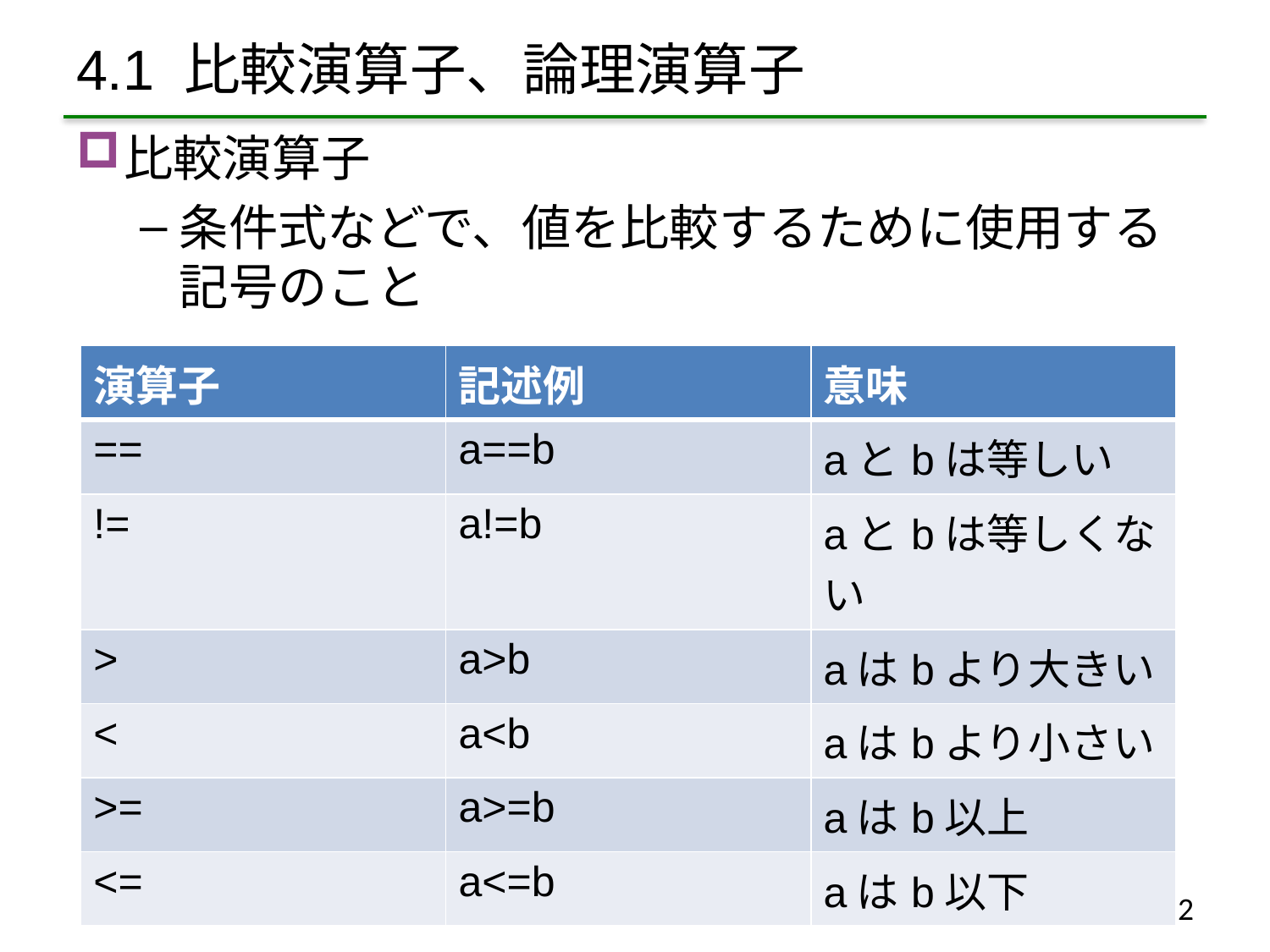

# 4.1 比較演算子、論理演算子
比較演算子
条件式などで、値を比較するために使用する記号のこと

| 演算子 | 記述例 | 意味 |
| --- | --- | --- |
| == | a==b | aとbは等しい |
| != | a!=b | aとbは等しくない |
| > | a>b | aはbより大きい |
| < | a<b | aはbより小さい |
| >= | a>=b | aはb以上 |
| <= | a<=b | aはb以下 |
　　　　　　　　　　　　　ライトハウスラボ株式会社
2